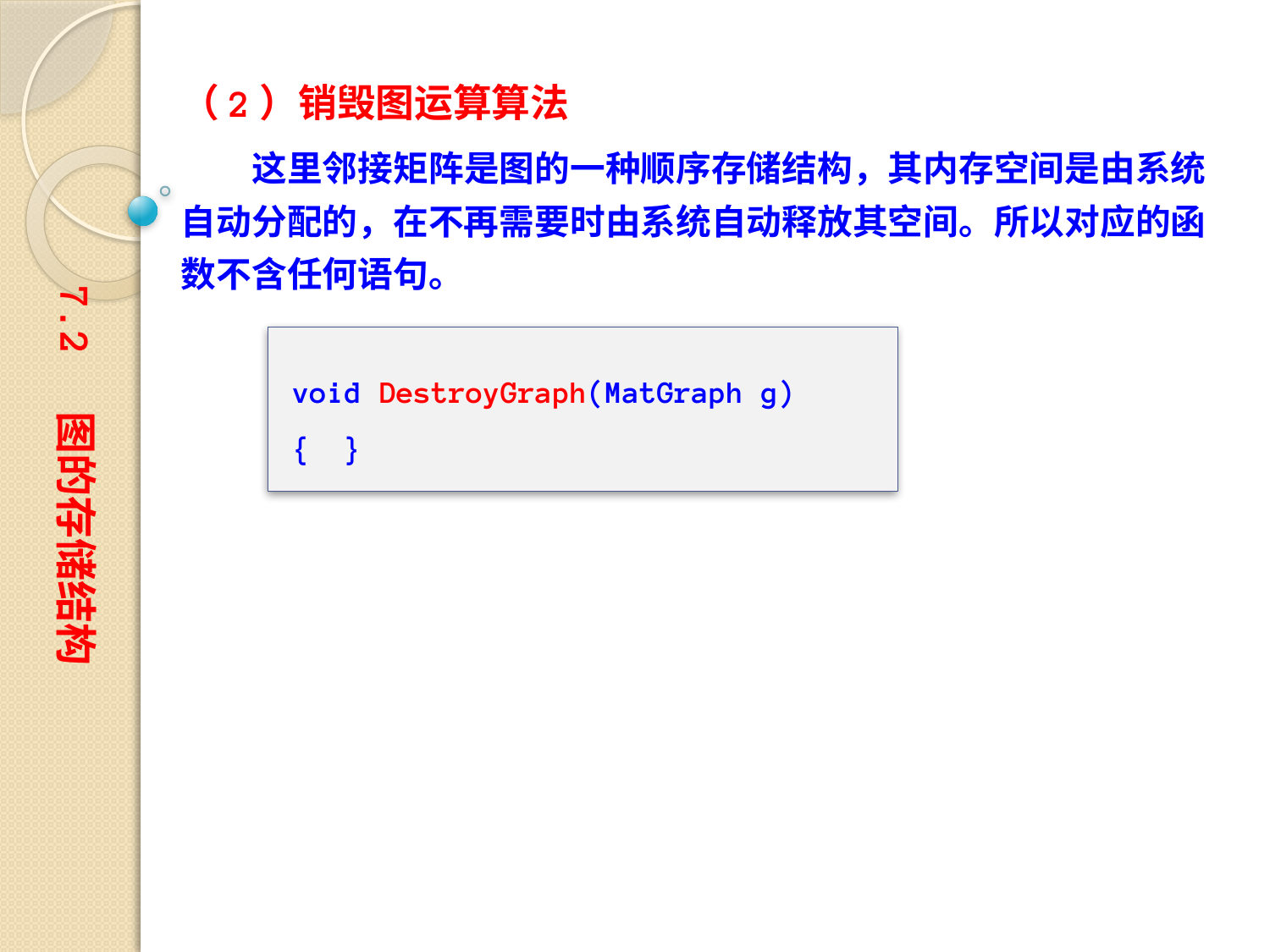

（2）销毁图运算算法
　　这里邻接矩阵是图的一种顺序存储结构，其内存空间是由系统自动分配的，在不再需要时由系统自动释放其空间。所以对应的函数不含任何语句。
7.2  图的存储结构
void DestroyGraph(MatGraph g)
{  }